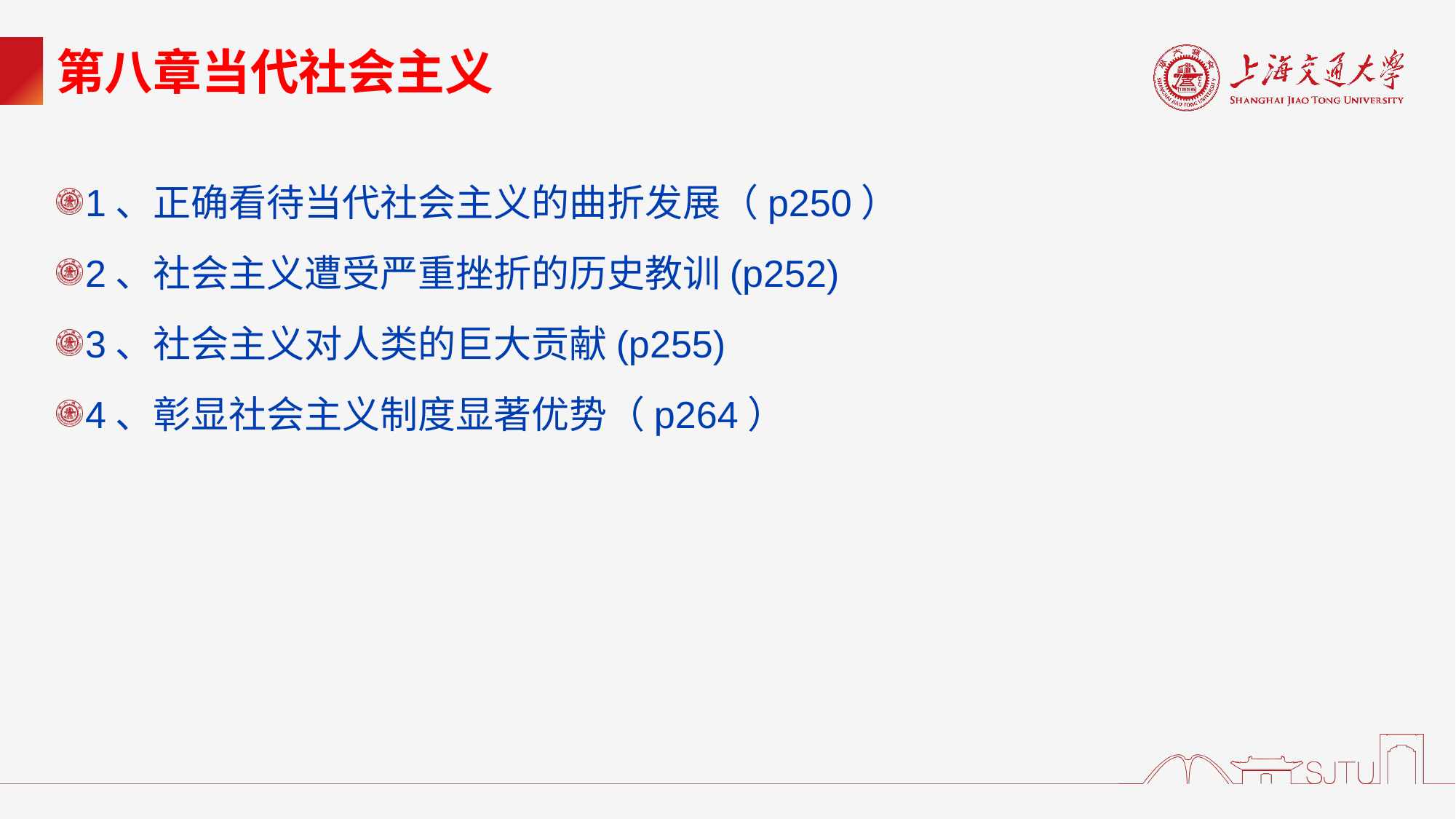

# 第八章当代社会主义
1、正确看待当代社会主义的曲折发展（p250）
2、社会主义遭受严重挫折的历史教训(p252)
3、社会主义对人类的巨大贡献(p255)
4、彰显社会主义制度显著优势（p264）